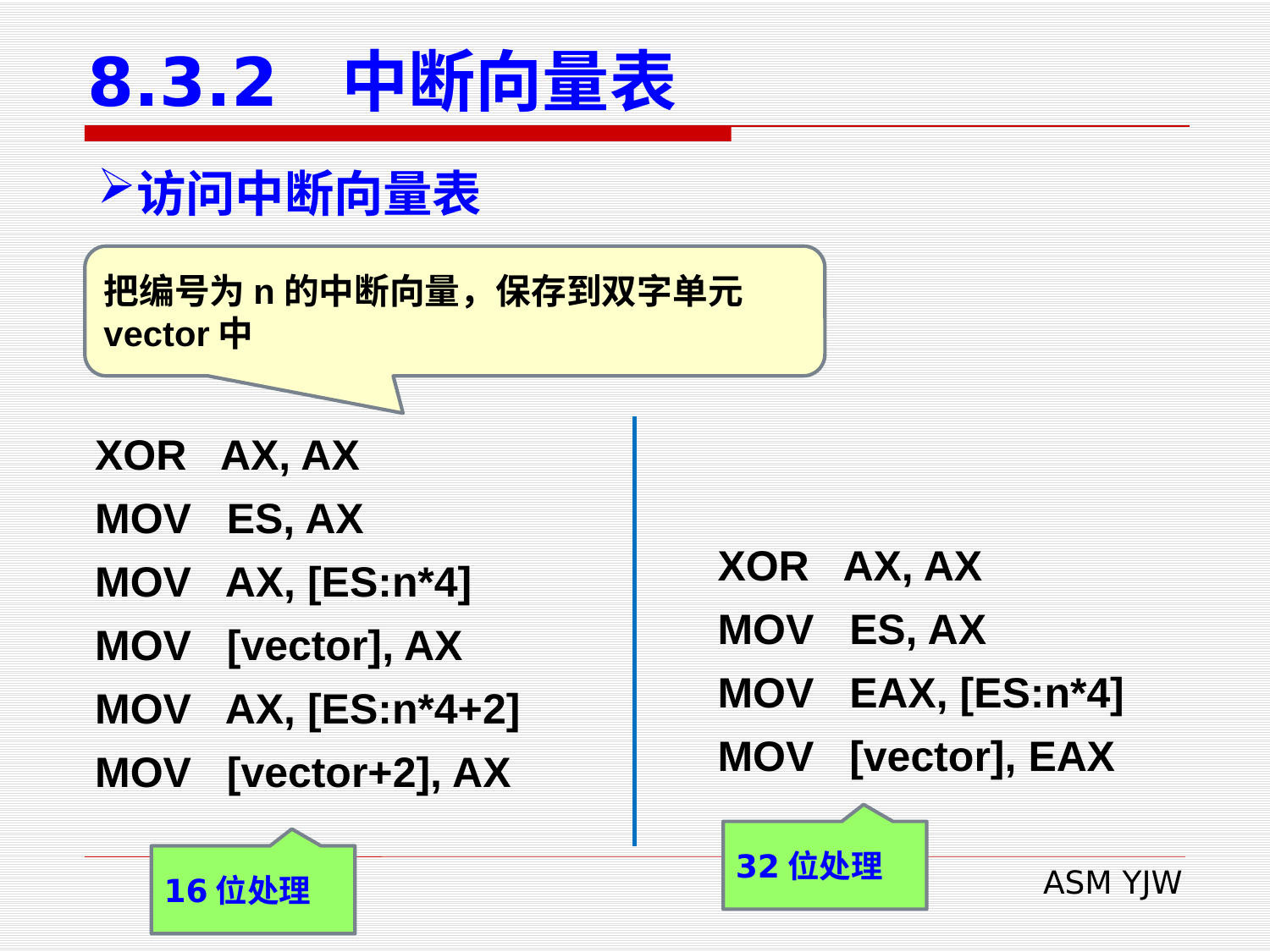

# 8.3.2  中断向量表
访问中断向量表
把编号为n的中断向量，保存到双字单元vector中

    XOR   AX, AX
    MOV   ES, AX
    MOV   AX, [ES:n*4]
    MOV   [vector], AX
    MOV   AX, [ES:n*4+2]
    MOV   [vector+2], AX
XOR   AX, AX
MOV   ES, AX
MOV   EAX, [ES:n*4]
MOV   [vector], EAX
32位处理
16位处理